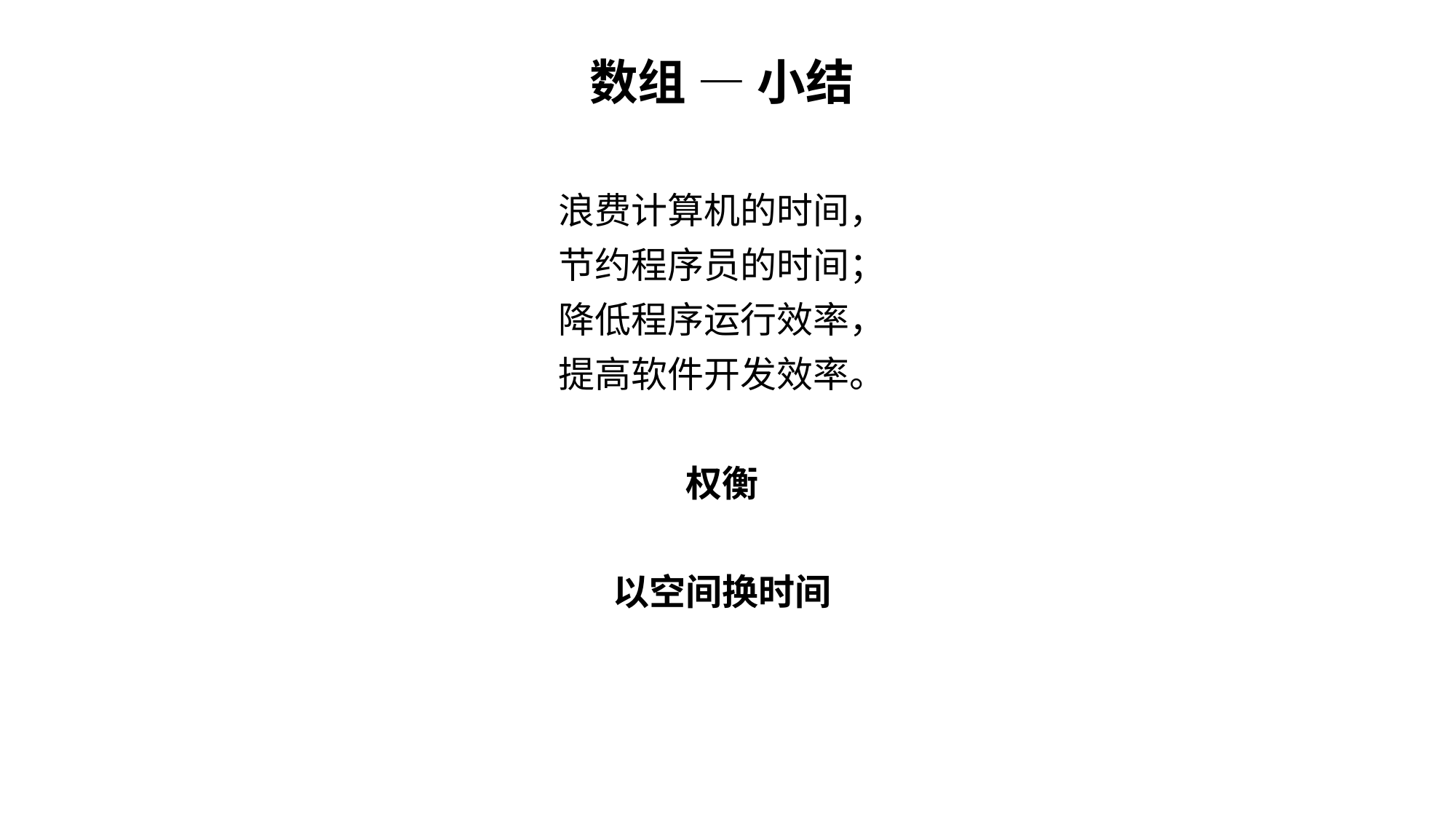

数组 — 小结
浪费计算机的时间，
节约程序员的时间；
降低程序运行效率，
提高软件开发效率。

权衡

以空间换时间